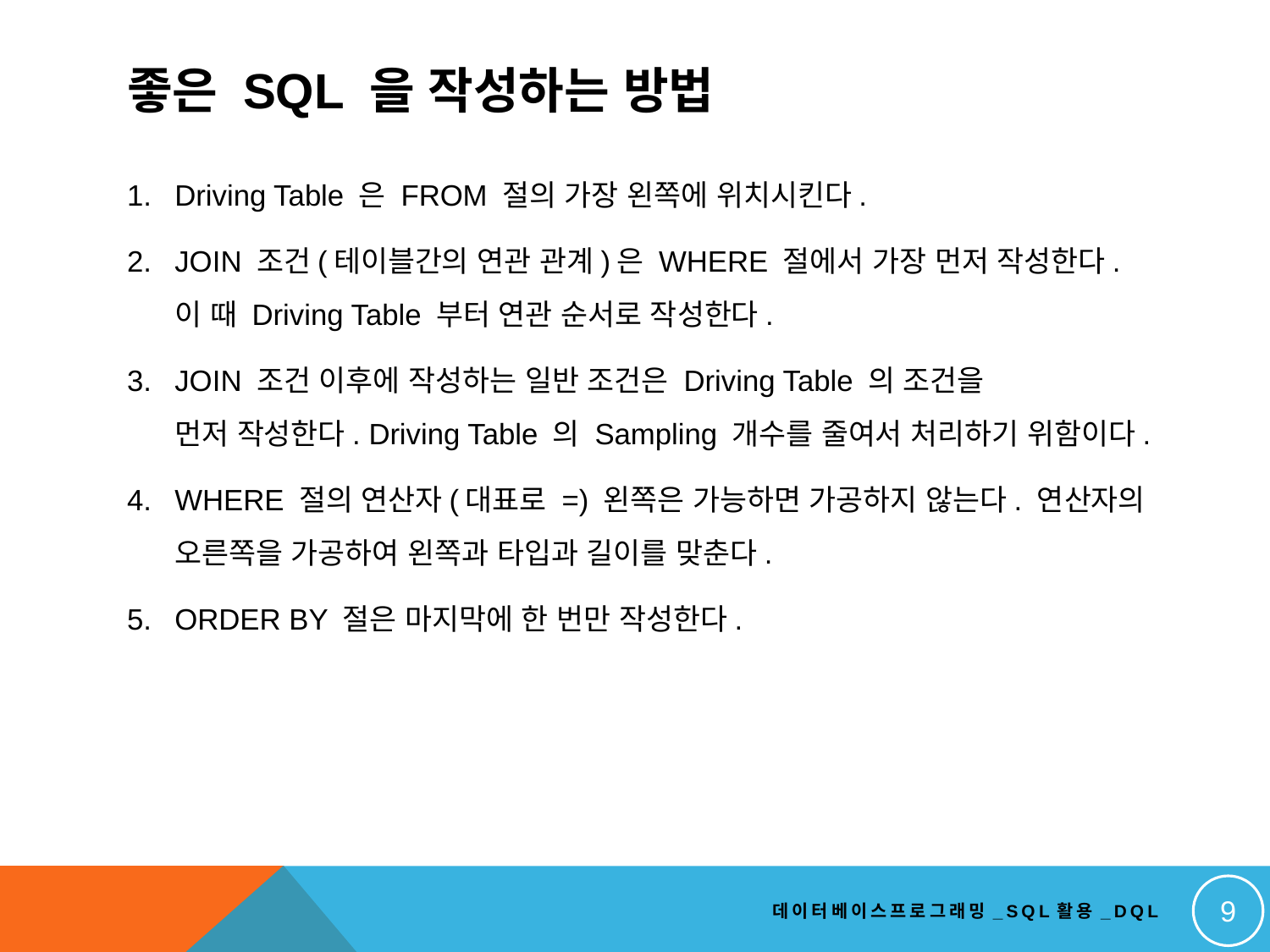

# 좋은 sql 을 작성하는 방법
Driving Table 은 FROM 절의 가장 왼쪽에 위치시킨다.
JOIN 조건(테이블간의 연관 관계)은 WHERE 절에서 가장 먼저 작성한다. 이 때 Driving Table 부터 연관 순서로 작성한다.
JOIN 조건 이후에 작성하는 일반 조건은 Driving Table 의 조건을
먼저 작성한다. Driving Table 의 Sampling 개수를 줄여서 처리하기 위함이다.
WHERE 절의 연산자(대표로 =) 왼쪽은 가능하면 가공하지 않는다. 연산자의 오른쪽을 가공하여 왼쪽과 타입과 길이를 맞춘다.
ORDER BY 절은 마지막에 한 번만 작성한다.
9
데이터베이스프로그래밍_SQL활용_DQL